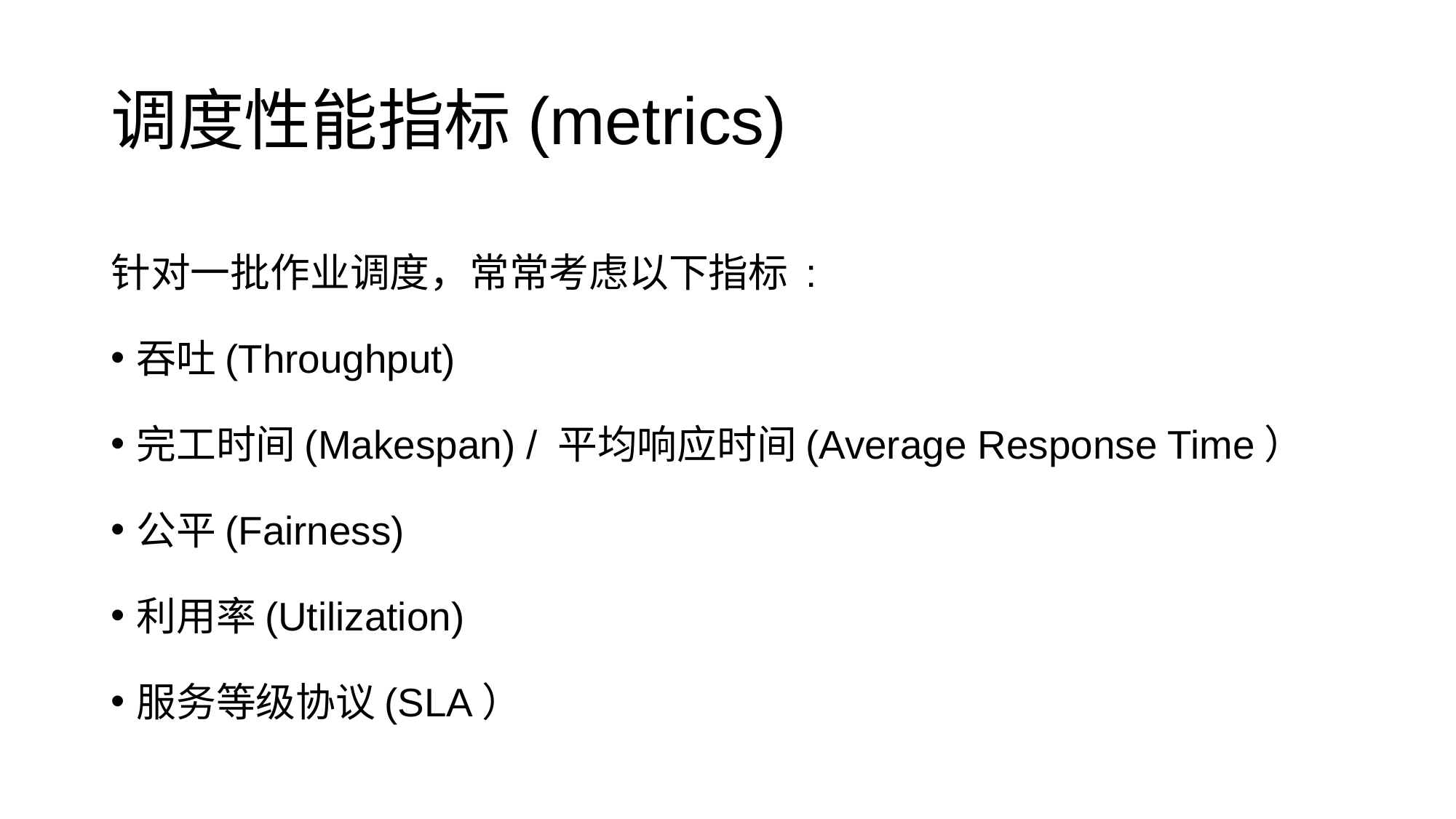

# 调度性能指标(metrics)
针对一批作业调度，常常考虑以下指标 :
吞吐(Throughput)
完工时间(Makespan) / 平均响应时间(Average Response Time）
公平(Fairness)
利用率(Utilization)
服务等级协议(SLA）